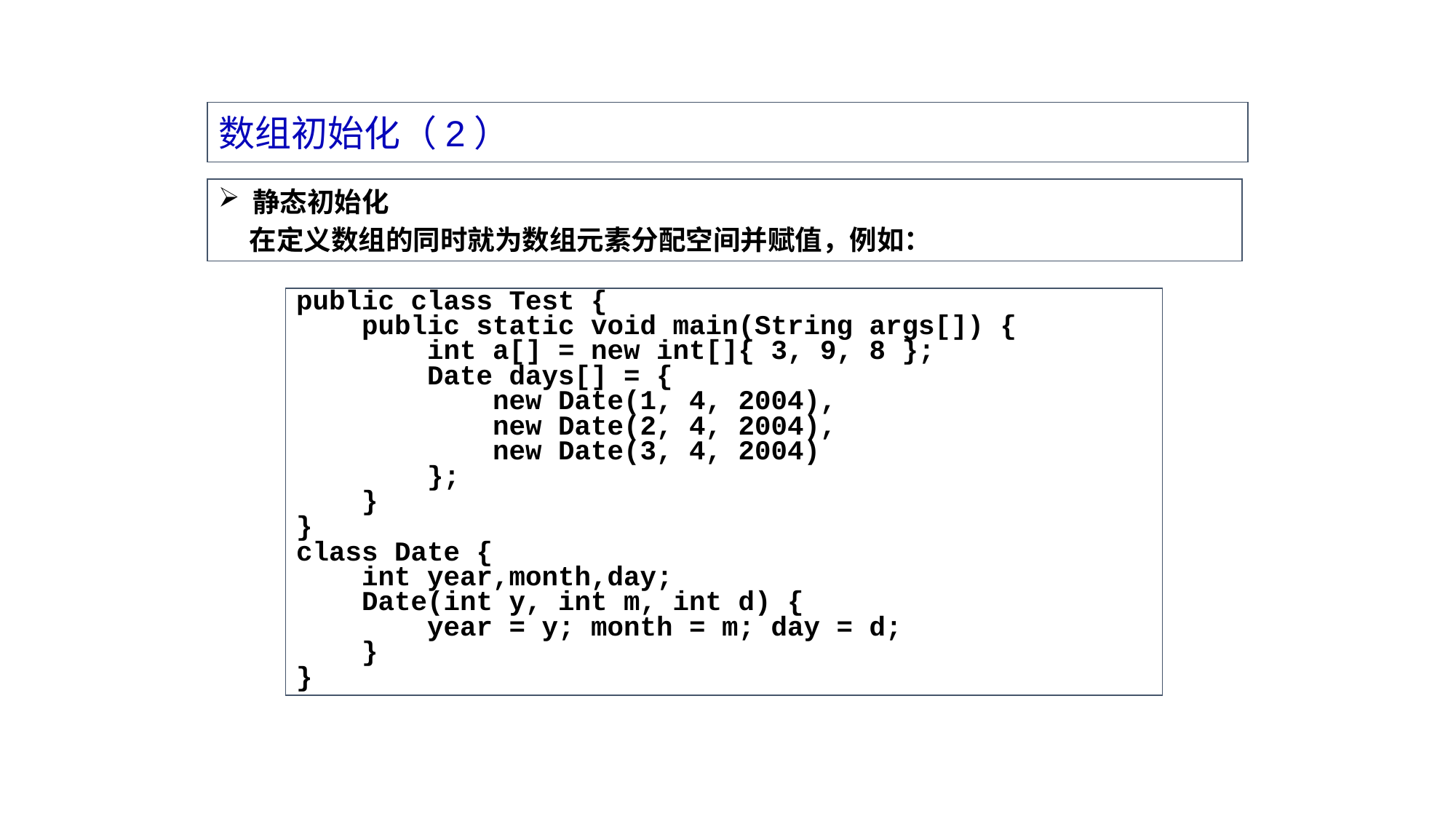

数组初始化（2）
 静态初始化
    在定义数组的同时就为数组元素分配空间并赋值，例如：
public class Test {
    public static void main(String args[]) {
        int a[] = new int[]{ 3, 9, 8 };
        Date days[] = {
            new Date(1, 4, 2004),
            new Date(2, 4, 2004),
            new Date(3, 4, 2004)
        };
    }
}
class Date {
    int year,month,day;
    Date(int y, int m, int d) {
        year = y; month = m; day = d;
    }
}